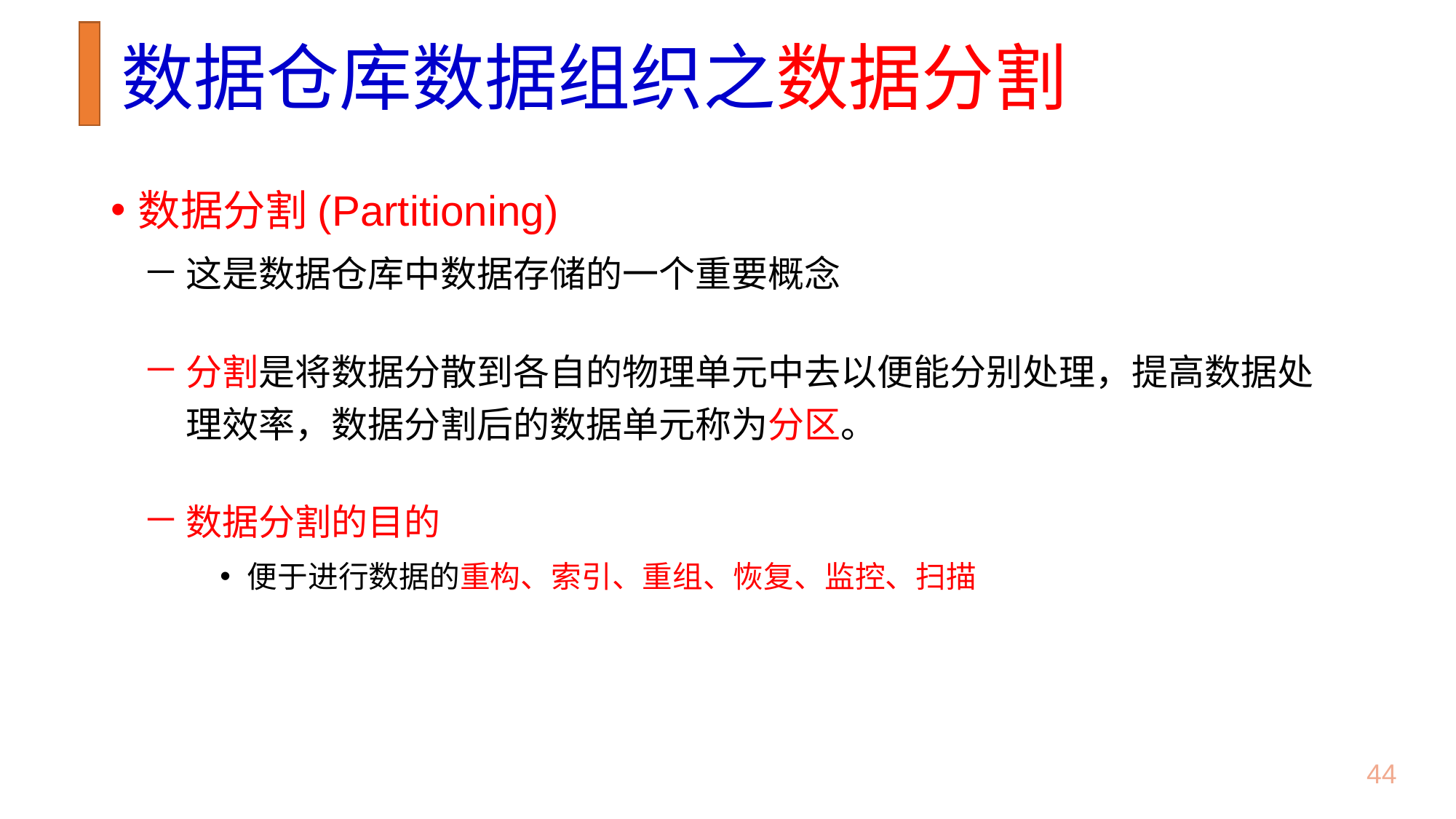

# 数据仓库数据组织之数据分割
数据分割(Partitioning)
这是数据仓库中数据存储的一个重要概念

分割是将数据分散到各自的物理单元中去以便能分别处理，提高数据处理效率，数据分割后的数据单元称为分区。

数据分割的目的
便于进行数据的重构、索引、重组、恢复、监控、扫描

44